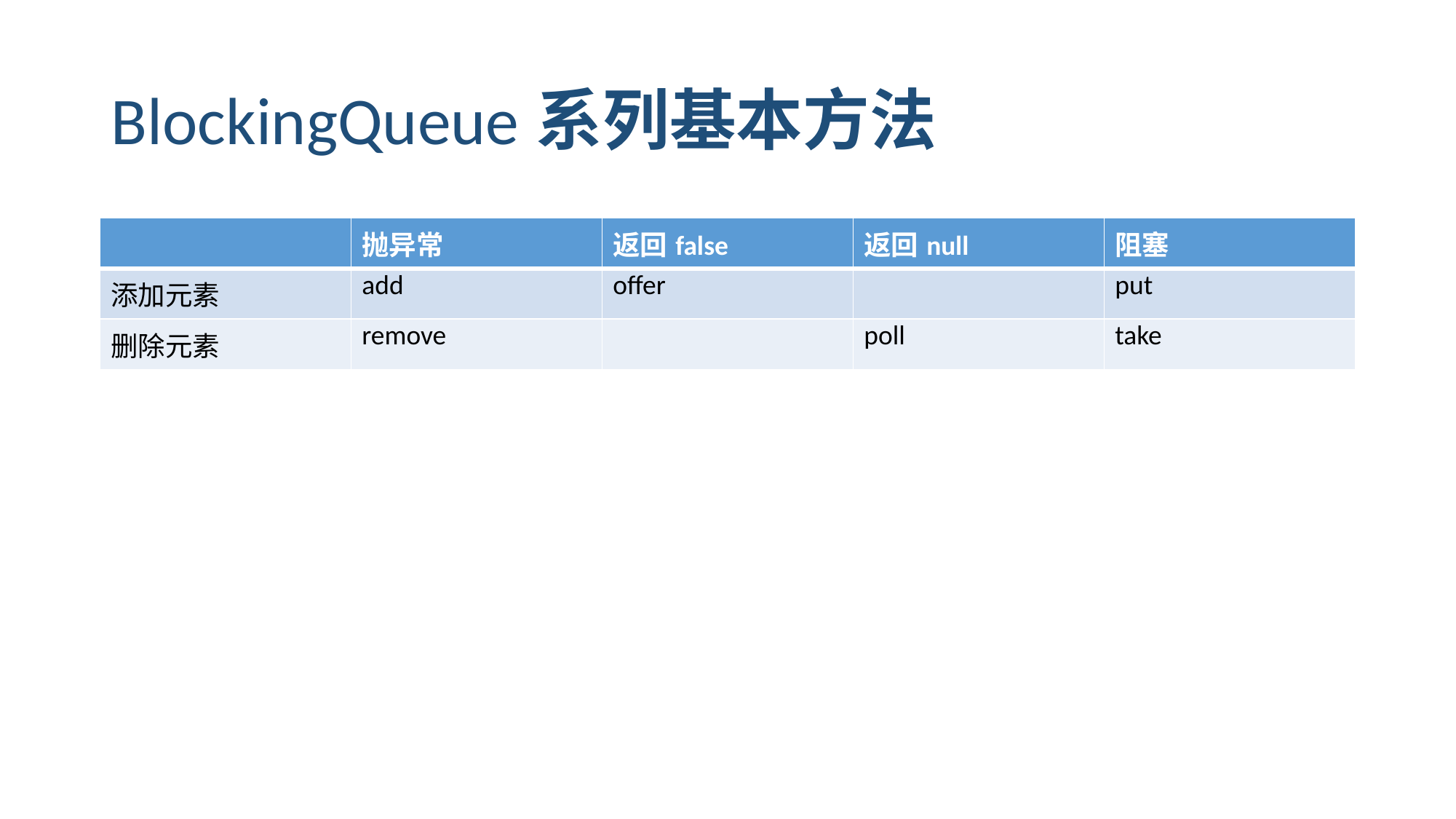

# BlockingQueue系列基本方法
|  | 抛异常 | 返回false | 返回null | 阻塞 |
| --- | --- | --- | --- | --- |
| 添加元素 | add | offer |  | put |
| 删除元素 | remove |  | poll | take |